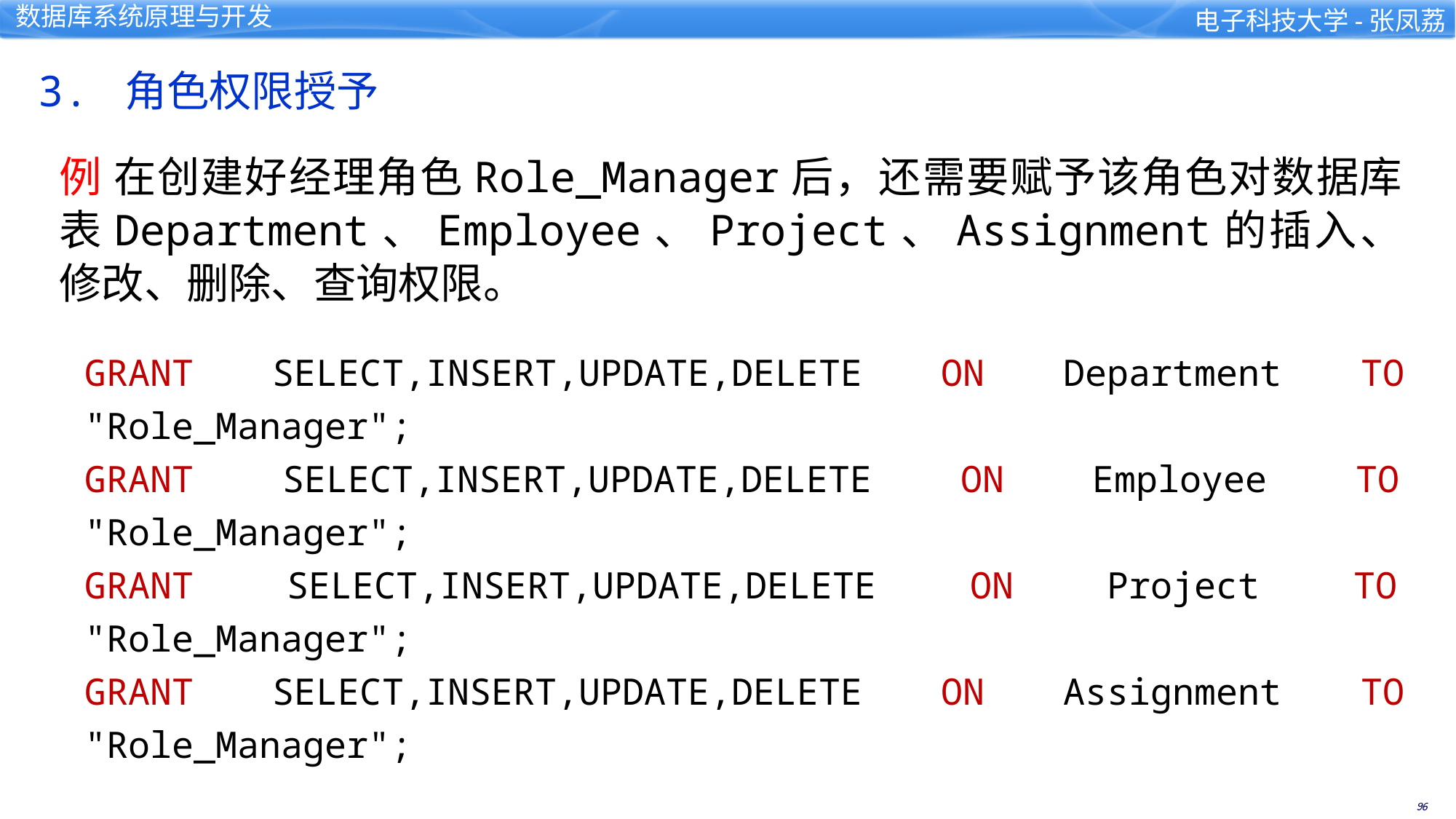

3. 角色权限授予
例 在创建好经理角色Role_Manager后，还需要赋予该角色对数据库表Department、Employee、Project、Assignment的插入、修改、删除、查询权限。
GRANT  SELECT,INSERT,UPDATE,DELETE  ON  Department  TO  "Role_Manager";
GRANT  SELECT,INSERT,UPDATE,DELETE  ON  Employee  TO  "Role_Manager";
GRANT  SELECT,INSERT,UPDATE,DELETE  ON  Project  TO  "Role_Manager";
GRANT  SELECT,INSERT,UPDATE,DELETE  ON  Assignment  TO  "Role_Manager";